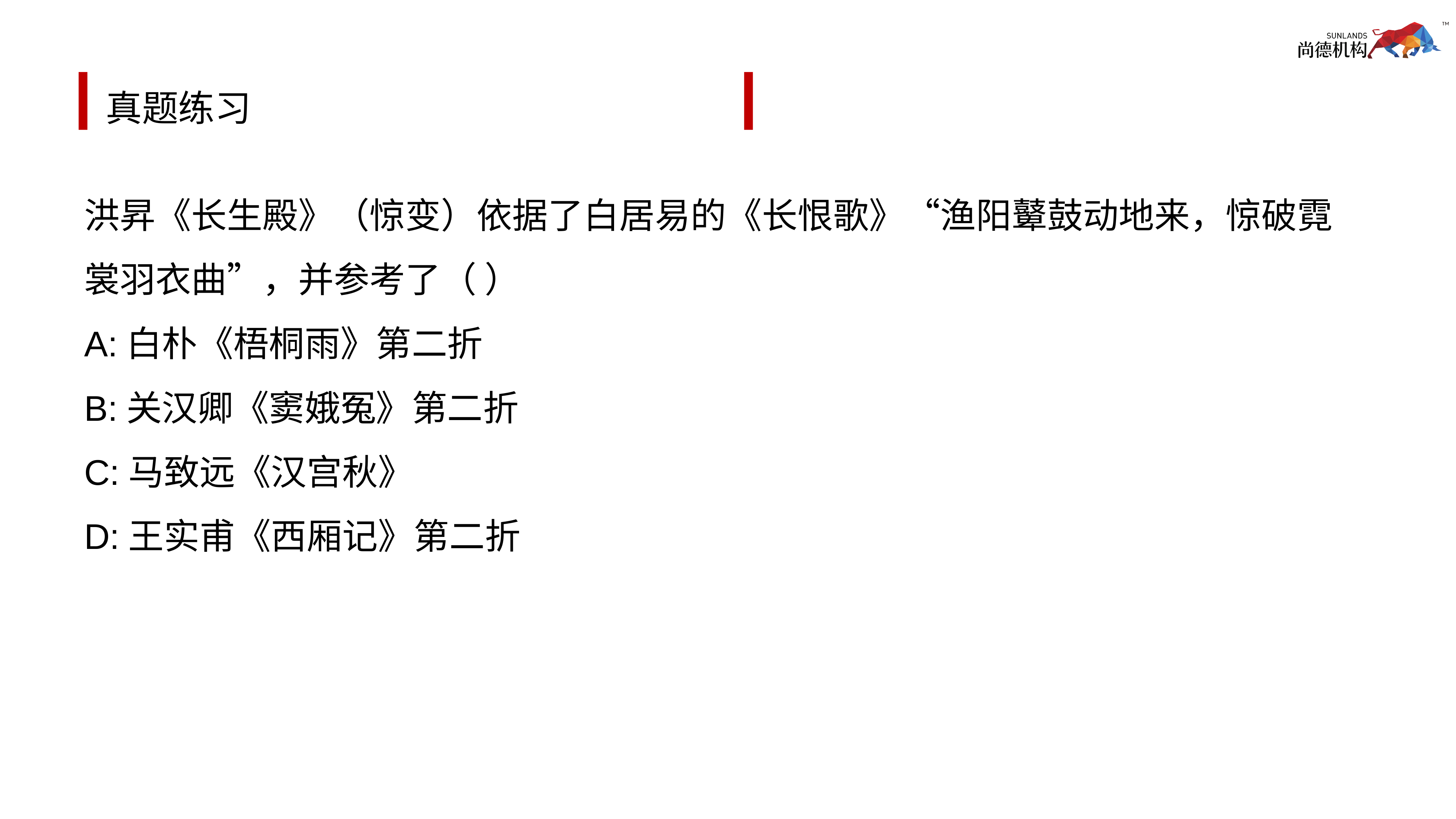

# 真题练习
洪昇《长生殿》（惊变）依据了白居易的《长恨歌》“渔阳鼙鼓动地来，惊破霓裳羽衣曲”，并参考了（ ）
A:白朴《梧桐雨》第二折
B:关汉卿《窦娥冤》第二折
C:马致远《汉宫秋》
D:王实甫《西厢记》第二折